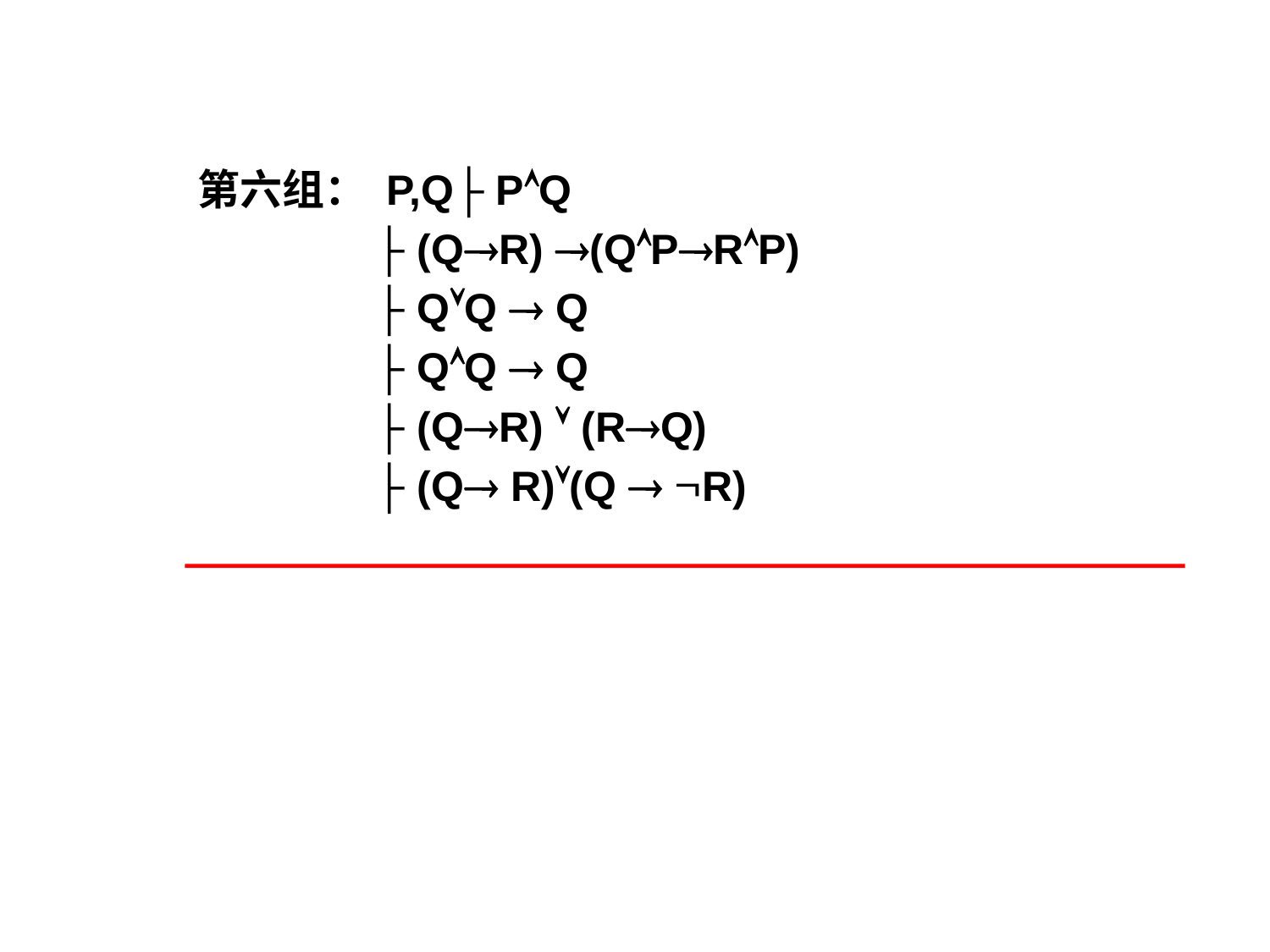

第六组： P,Q├ P∧Q
               ├ (Q→R) →(Q∧P→R∧P)
               ├ Q∨Q → Q
               ├ Q∧Q → Q
               ├ (Q→R) ∨ (R→Q)
               ├ (Q→ R)∨(Q → ¬R)